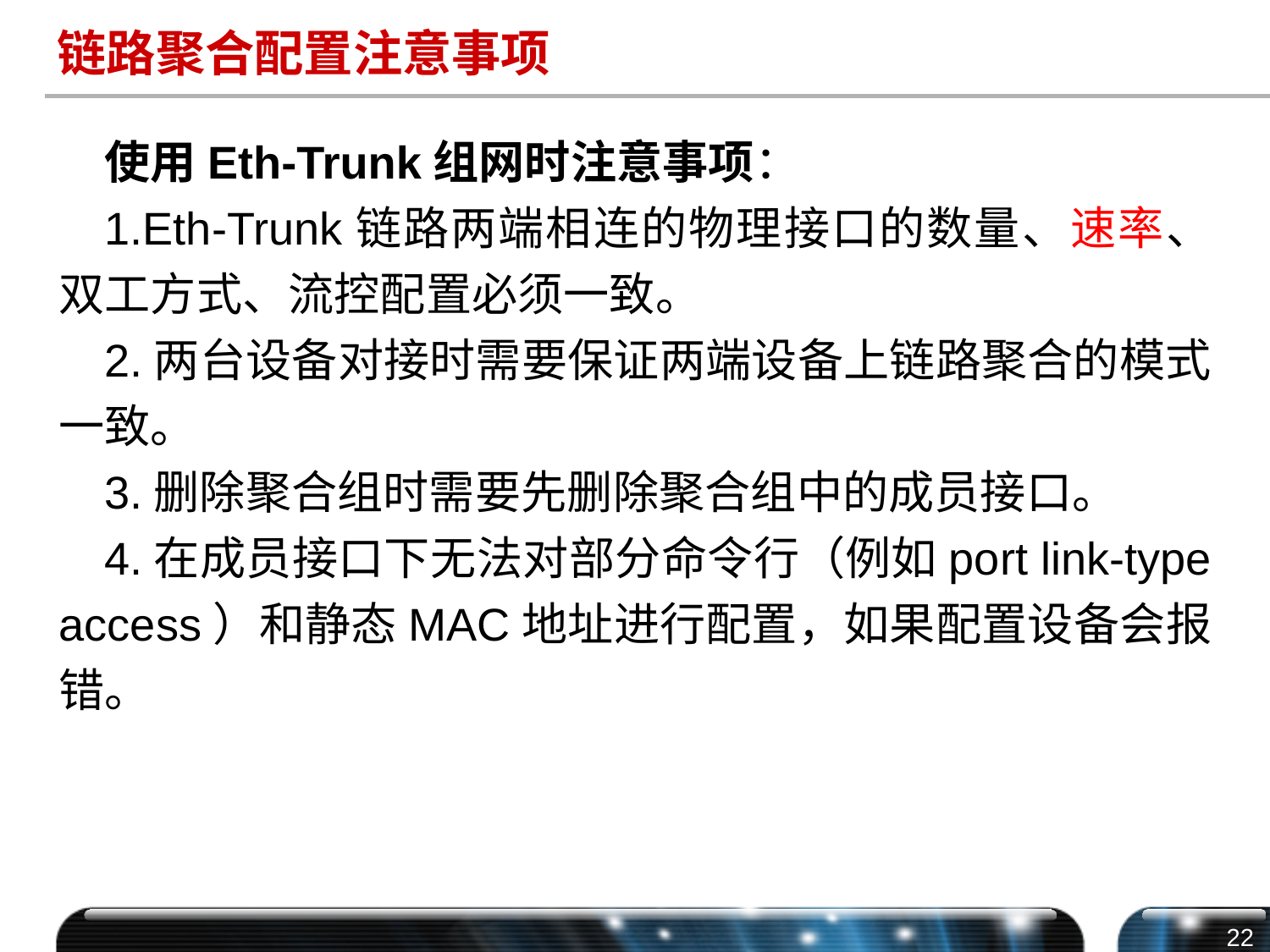

# 链路聚合配置注意事项
使用Eth-Trunk组网时注意事项：
1.Eth-Trunk链路两端相连的物理接口的数量、速率、双工方式、流控配置必须一致。
2.两台设备对接时需要保证两端设备上链路聚合的模式一致。
3.删除聚合组时需要先删除聚合组中的成员接口。
4.在成员接口下无法对部分命令行（例如port link-type access）和静态MAC地址进行配置，如果配置设备会报错。